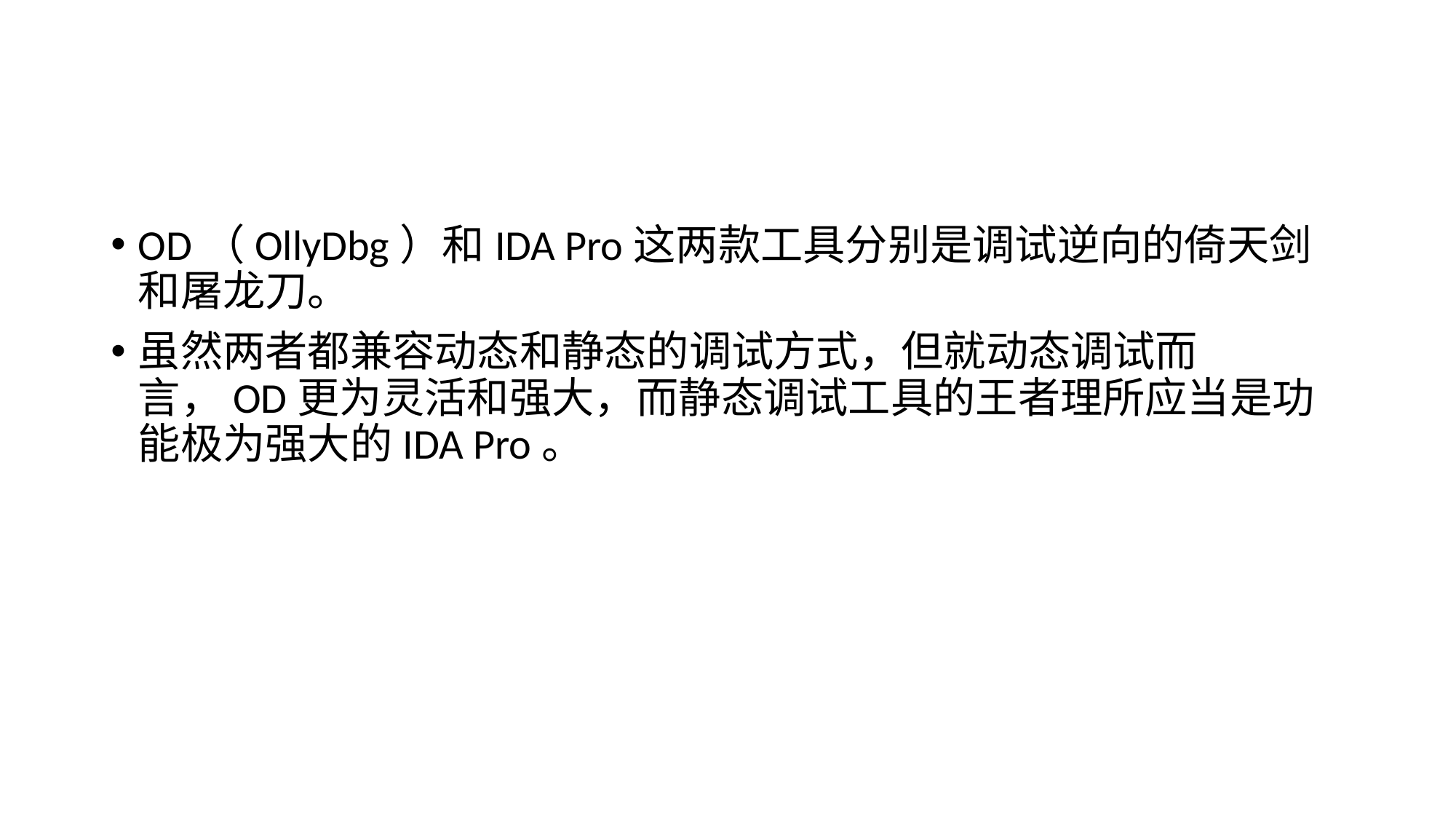

OD（OllyDbg）和IDA Pro这两款工具分别是调试逆向的倚天剑和屠龙刀。
虽然两者都兼容动态和静态的调试方式，但就动态调试而言，OD更为灵活和强大，而静态调试工具的王者理所应当是功能极为强大的IDA Pro。